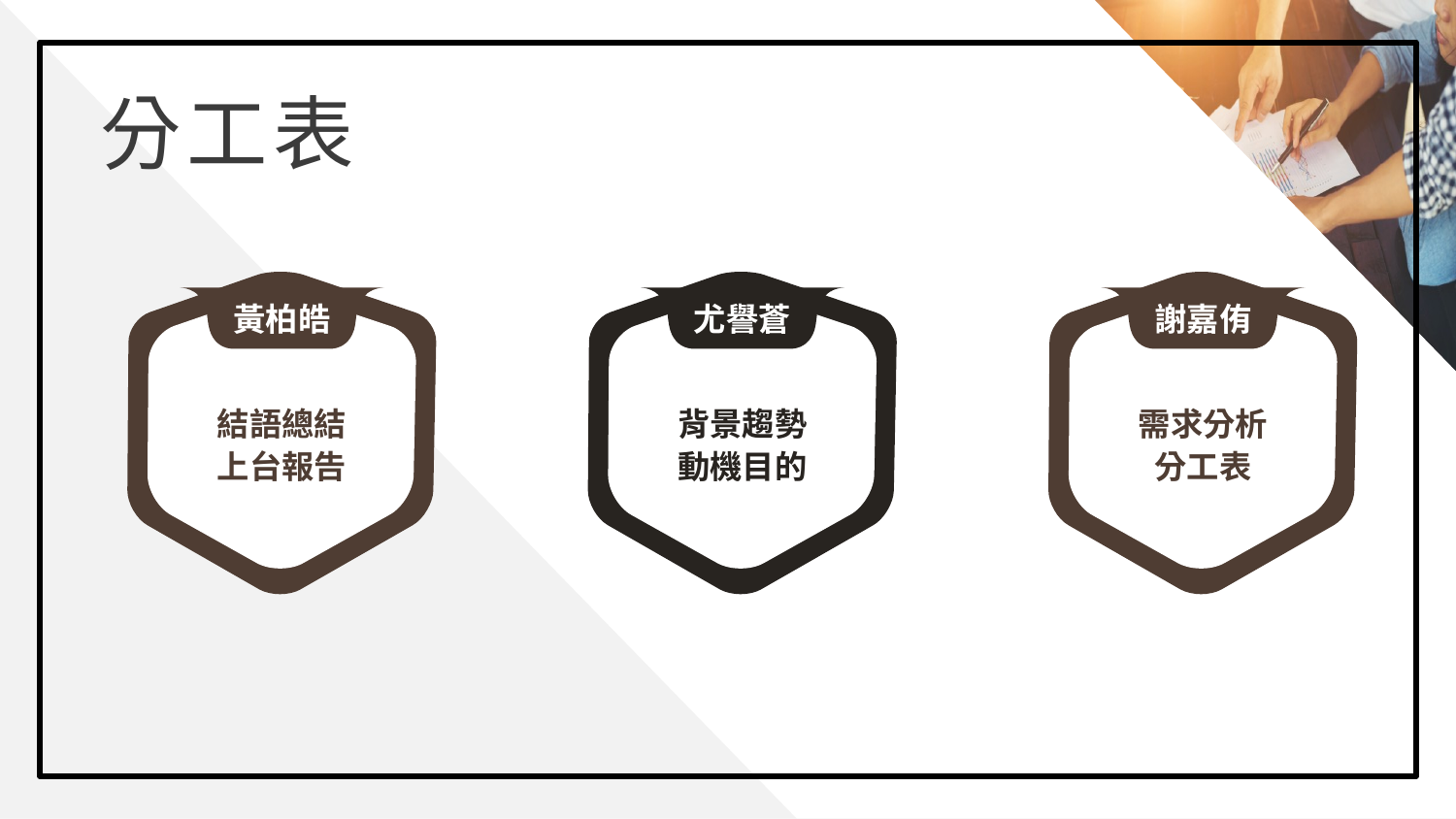

分工表

黃柏皓

結語總結
上台報告

尤譽蒼

背景趨勢
動機目的

謝嘉侑

需求分析
分工表